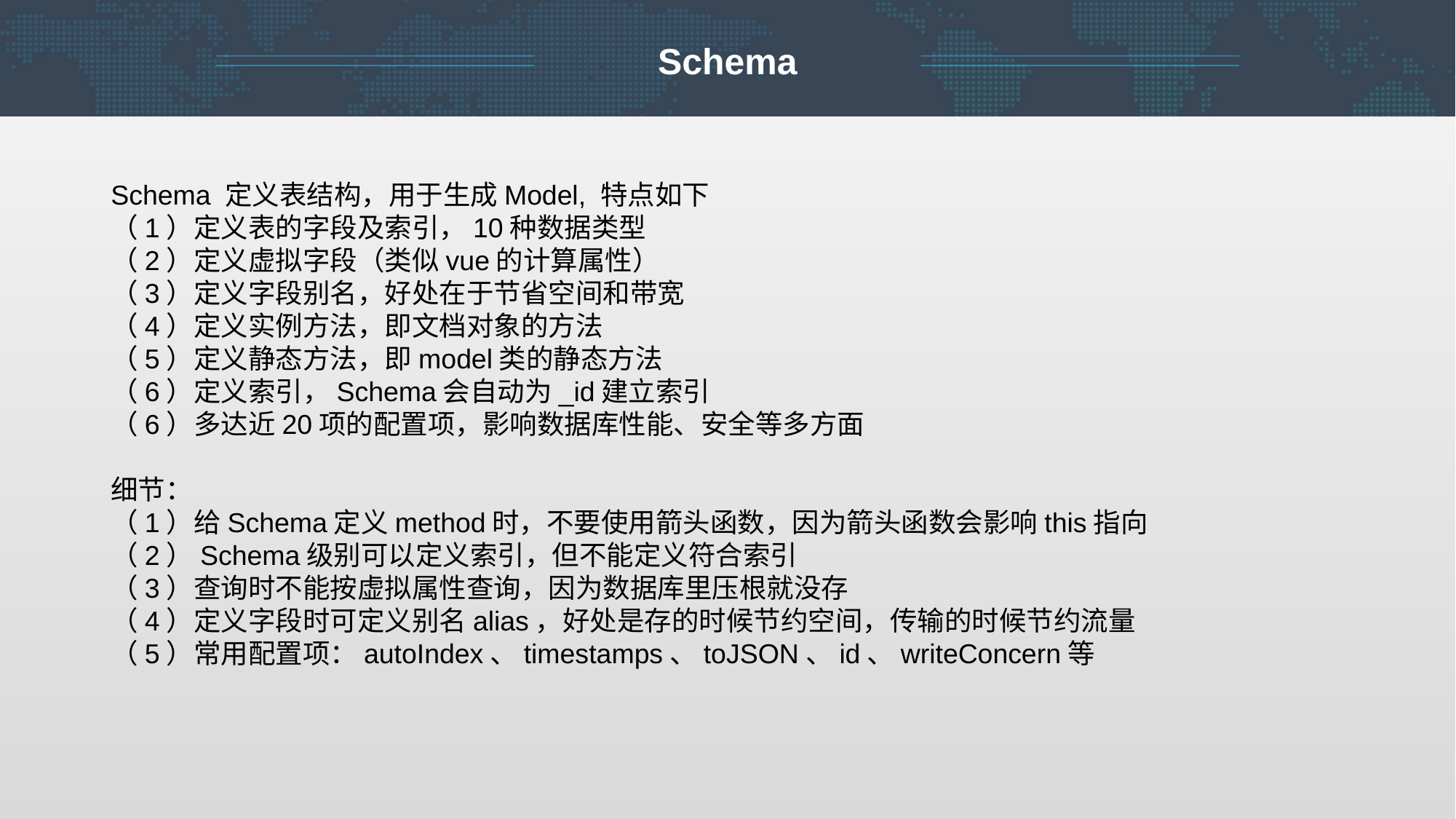

Schema
Schema 定义表结构，用于生成Model, 特点如下
（1）定义表的字段及索引，10种数据类型
（2）定义虚拟字段（类似vue的计算属性）
（3）定义字段别名，好处在于节省空间和带宽
（4）定义实例方法，即文档对象的方法
（5）定义静态方法，即model类的静态方法
（6）定义索引，Schema会自动为_id建立索引
（6）多达近20项的配置项，影响数据库性能、安全等多方面

细节：
（1）给Schema定义method时，不要使用箭头函数，因为箭头函数会影响this指向
（2）Schema级别可以定义索引，但不能定义符合索引
（3）查询时不能按虚拟属性查询，因为数据库里压根就没存
（4）定义字段时可定义别名alias，好处是存的时候节约空间，传输的时候节约流量
（5）常用配置项：autoIndex、timestamps、toJSON、id、writeConcern等